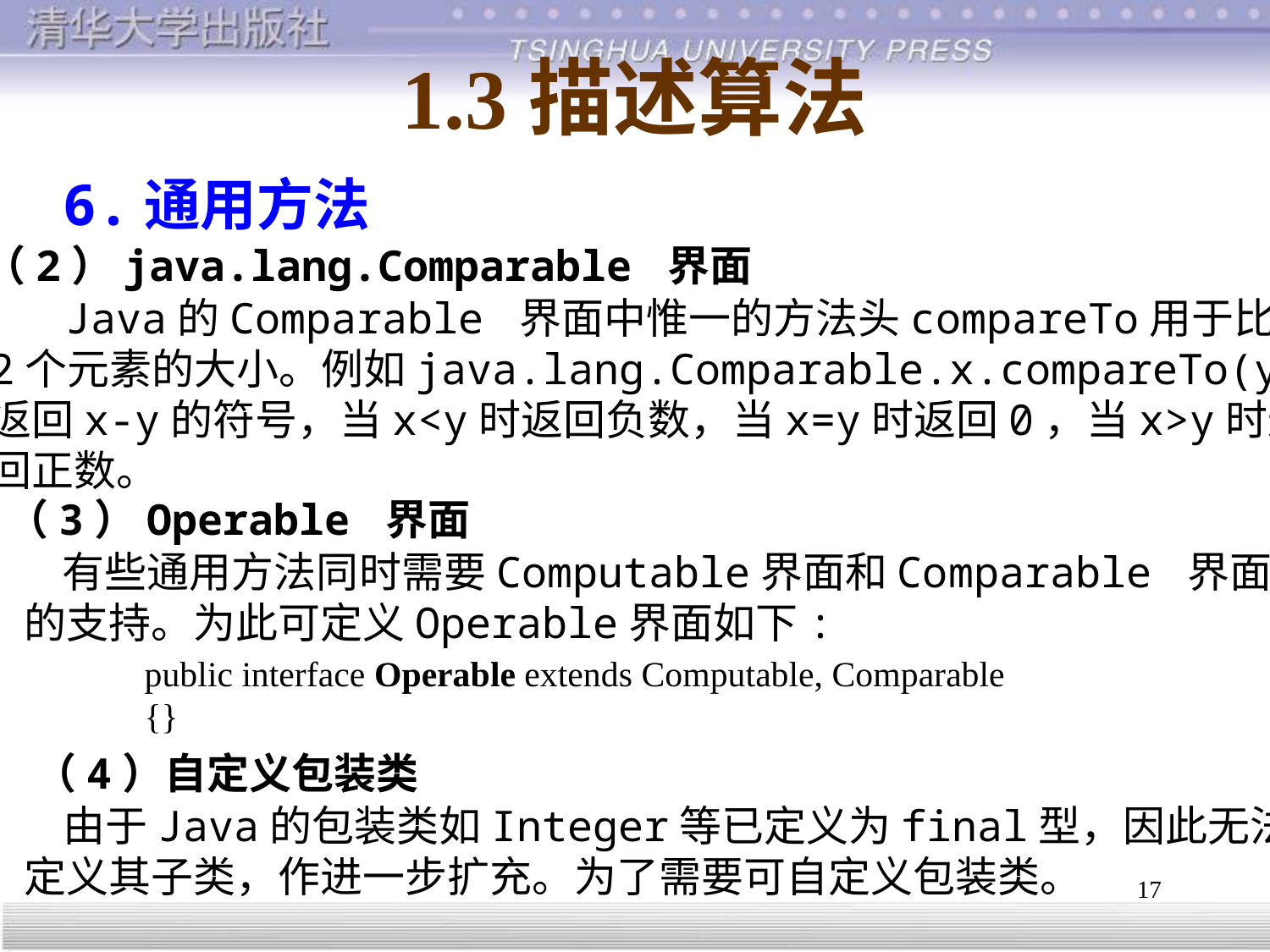

# 1.3	描述算法
6.通用方法
（2）java.lang.Comparable 界面
   Java的Comparable 界面中惟一的方法头compareTo用于比较
2个元素的大小。例如java.lang.Comparable.x.compareTo(y)
返回x-y的符号，当x<y时返回负数，当x=y时返回0，当x>y时返
回正数。
（3）Operable 界面
   有些通用方法同时需要Computable界面和Comparable 界面
的支持。为此可定义Operable界面如下:
public interface Operable extends Computable, Comparable
{}
（4）自定义包装类
   由于Java的包装类如Integer等已定义为final型，因此无法
定义其子类，作进一步扩充。为了需要可自定义包装类。
17